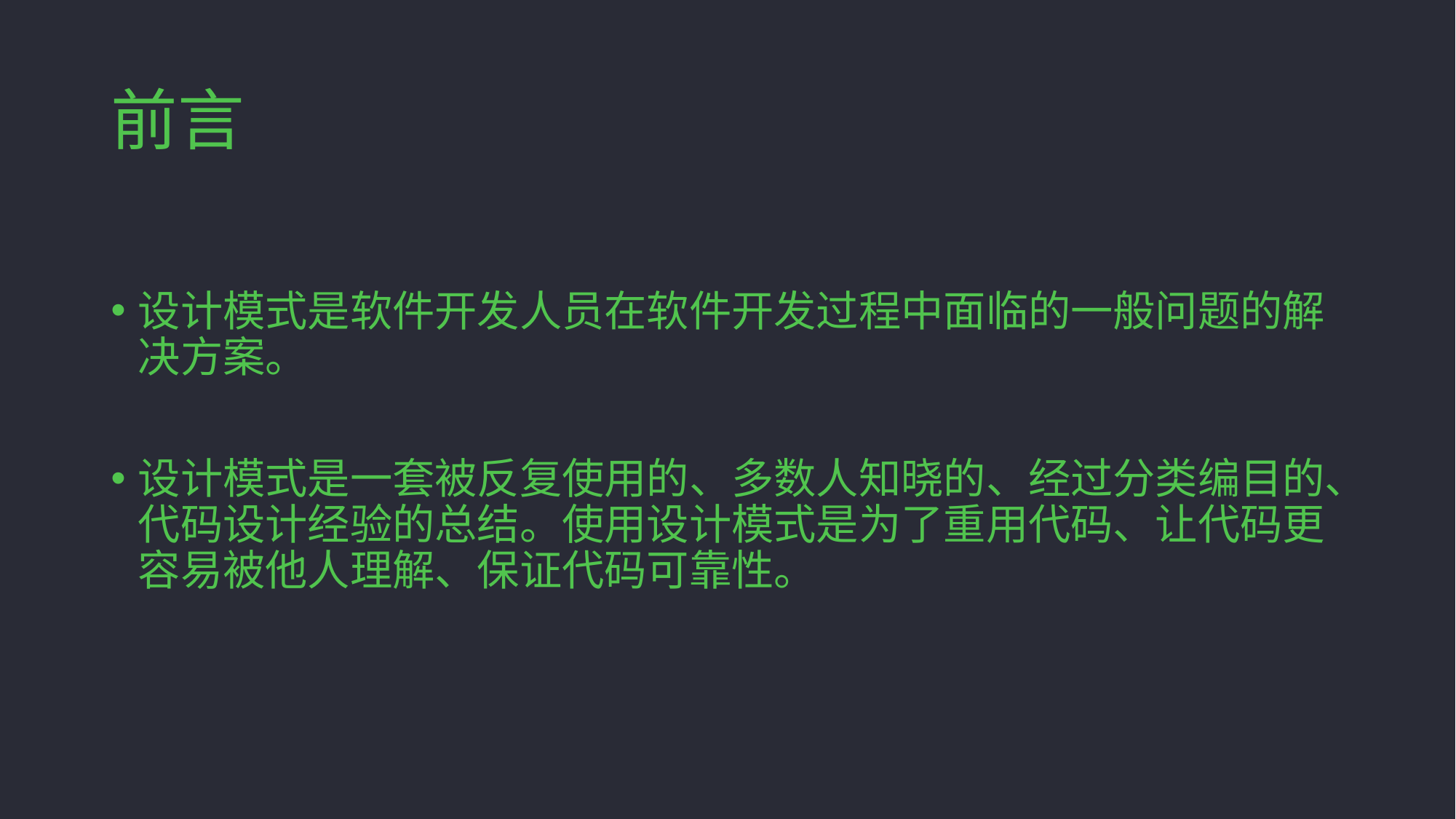

# 前言

设计模式是软件开发人员在软件开发过程中面临的一般问题的解决方案。

设计模式是一套被反复使用的、多数人知晓的、经过分类编目的、代码设计经验的总结。使用设计模式是为了重用代码、让代码更容易被他人理解、保证代码可靠性。